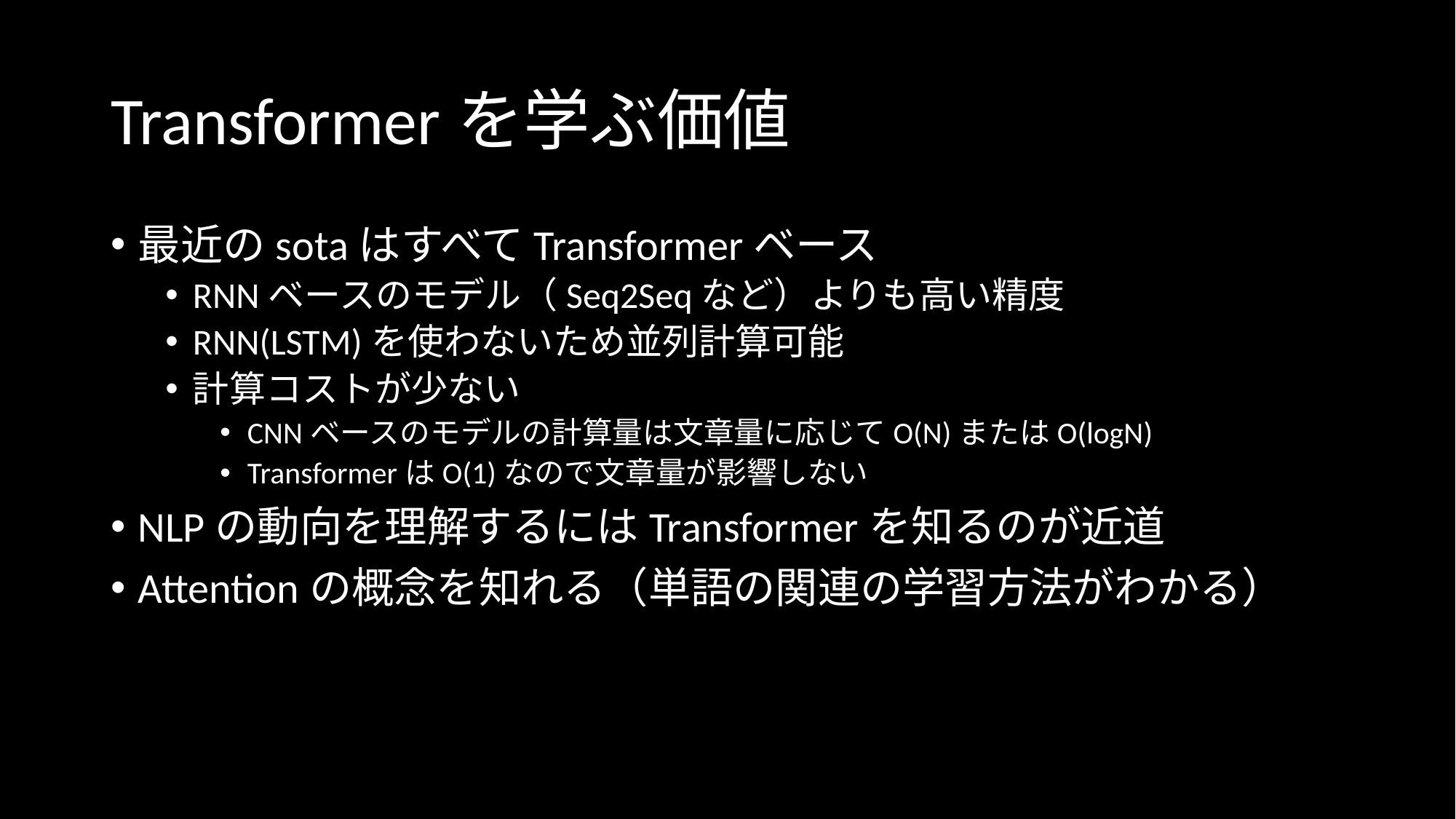

# Transformerを学ぶ価値
最近のsotaはすべてTransformerベース
RNNベースのモデル（Seq2Seqなど）よりも高い精度
RNN(LSTM)を使わないため並列計算可能
計算コストが少ない
CNNベースのモデルの計算量は文章量に応じてO(N)またはO(logN)
TransformerはO(1)なので文章量が影響しない
NLPの動向を理解するにはTransformerを知るのが近道
Attentionの概念を知れる（単語の関連の学習方法がわかる）